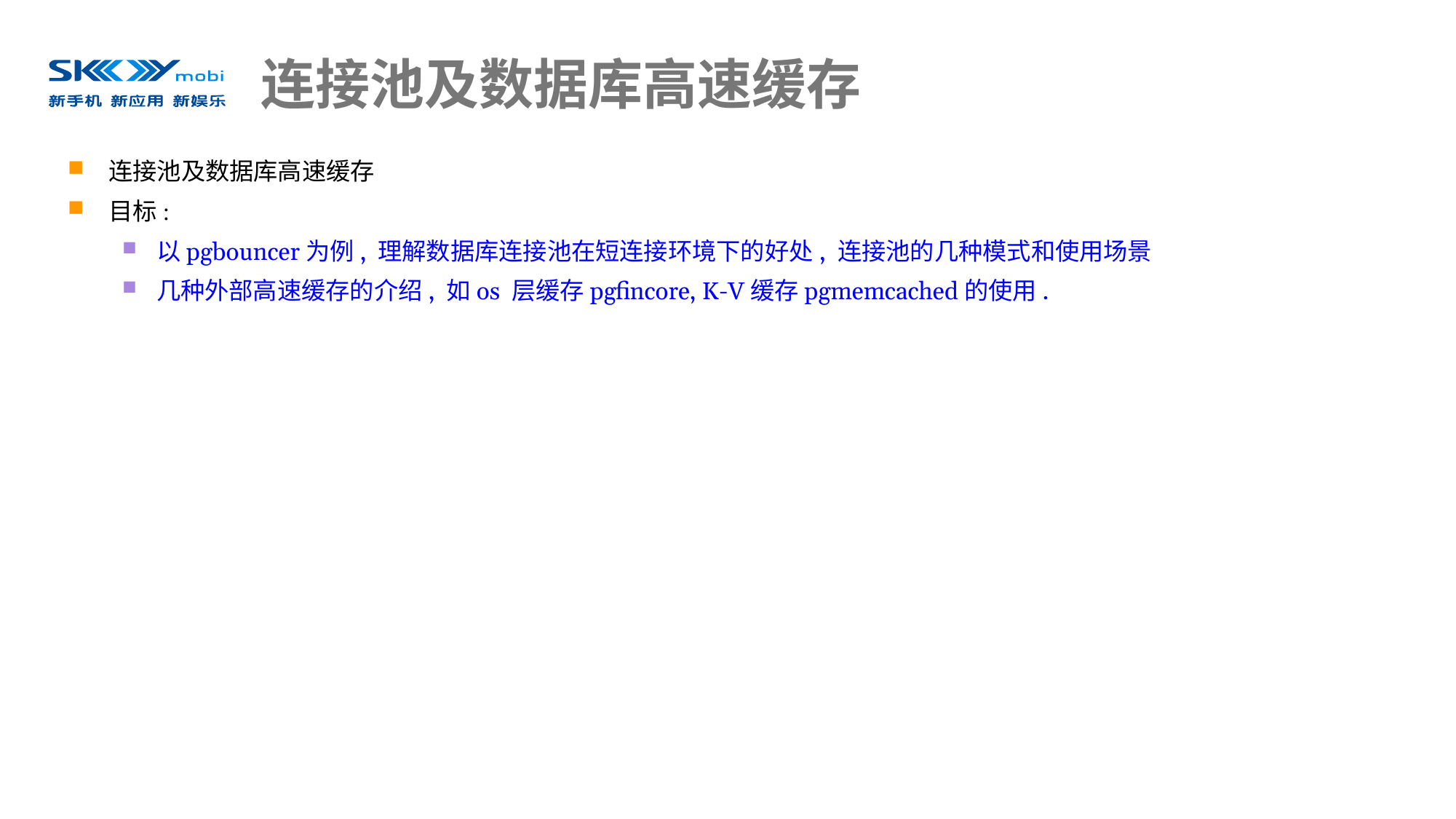

# 连接池及数据库高速缓存
连接池及数据库高速缓存
目标:
以pgbouncer为例, 理解数据库连接池在短连接环境下的好处, 连接池的几种模式和使用场景
几种外部高速缓存的介绍, 如os 层缓存pgfincore, K-V缓存pgmemcached的使用.